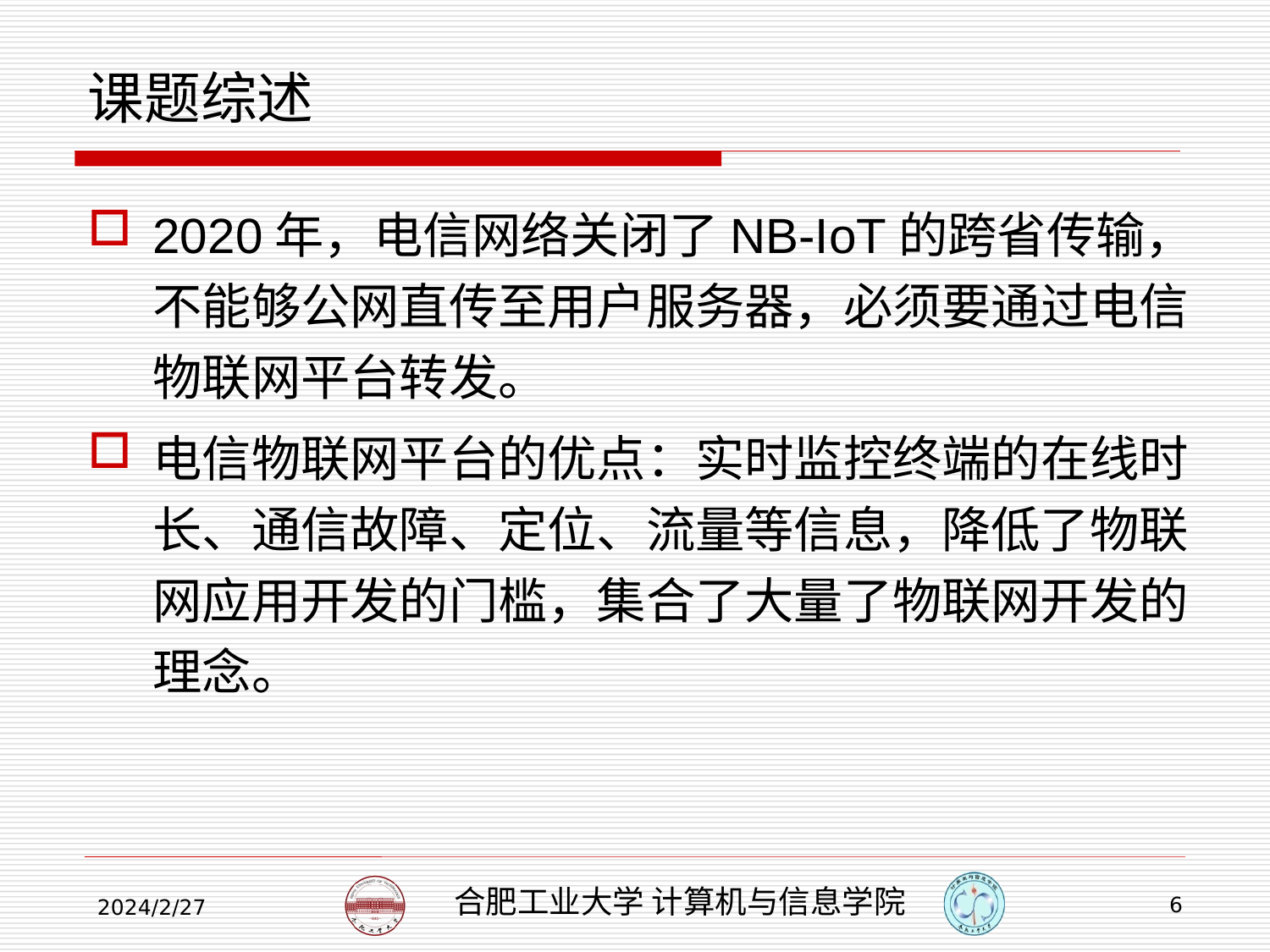

# 课题综述
2020年，电信网络关闭了NB-IoT的跨省传输，不能够公网直传至用户服务器，必须要通过电信物联网平台转发。
电信物联网平台的优点：实时监控终端的在线时长、通信故障、定位、流量等信息，降低了物联网应用开发的门槛，集合了大量了物联网开发的理念。